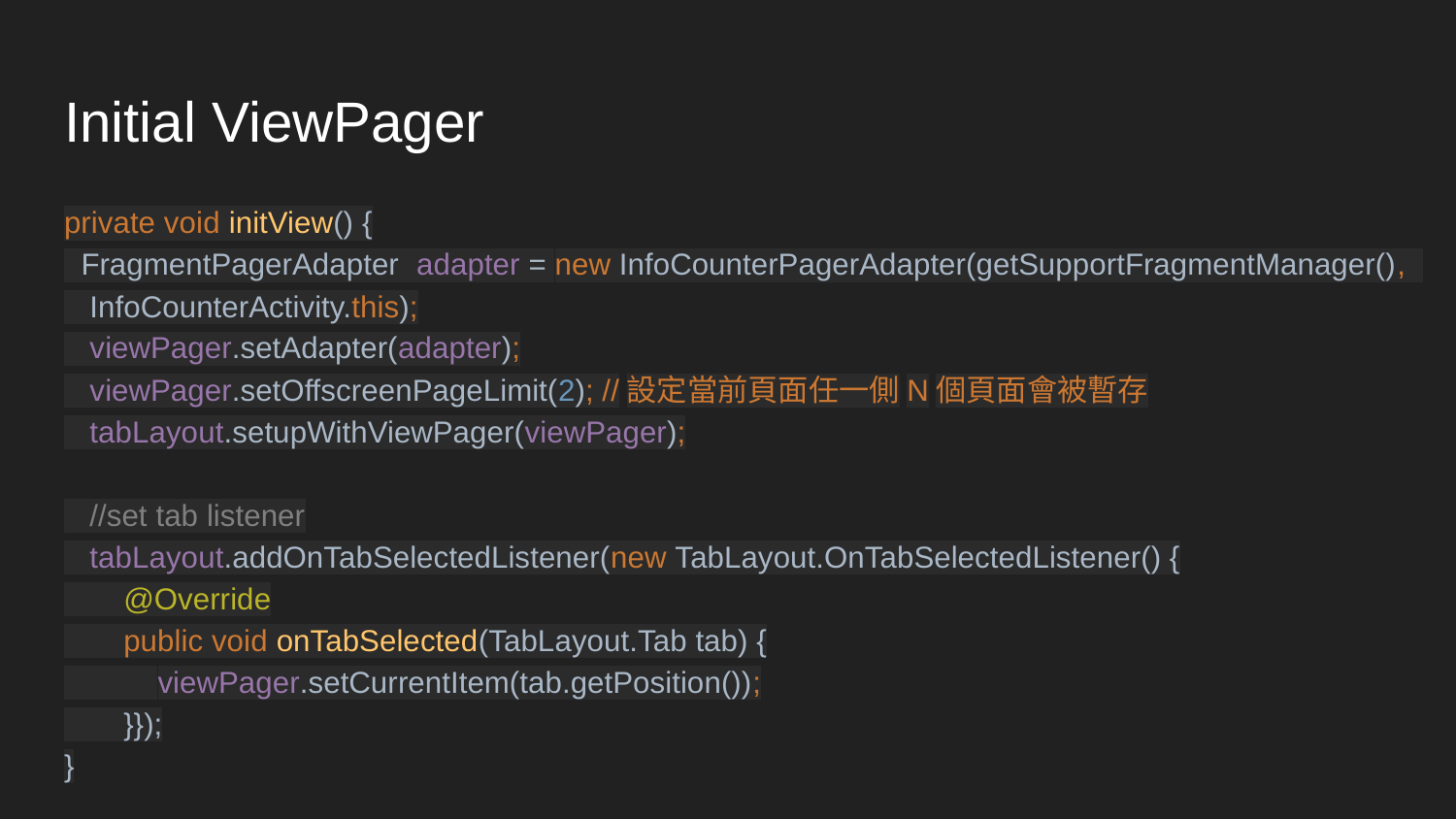

# Initial ViewPager
private void initView() {
  FragmentPagerAdapter  adapter = new InfoCounterPagerAdapter(getSupportFragmentManager(),      InfoCounterActivity.this);
   viewPager.setAdapter(adapter);
   viewPager.setOffscreenPageLimit(2); //設定當前頁面任一側N個頁面會被暫存
   tabLayout.setupWithViewPager(viewPager);

   //set tab listener
   tabLayout.addOnTabSelectedListener(new TabLayout.OnTabSelectedListener() {
       @Override
       public void onTabSelected(TabLayout.Tab tab) {
           viewPager.setCurrentItem(tab.getPosition());
       }});
}